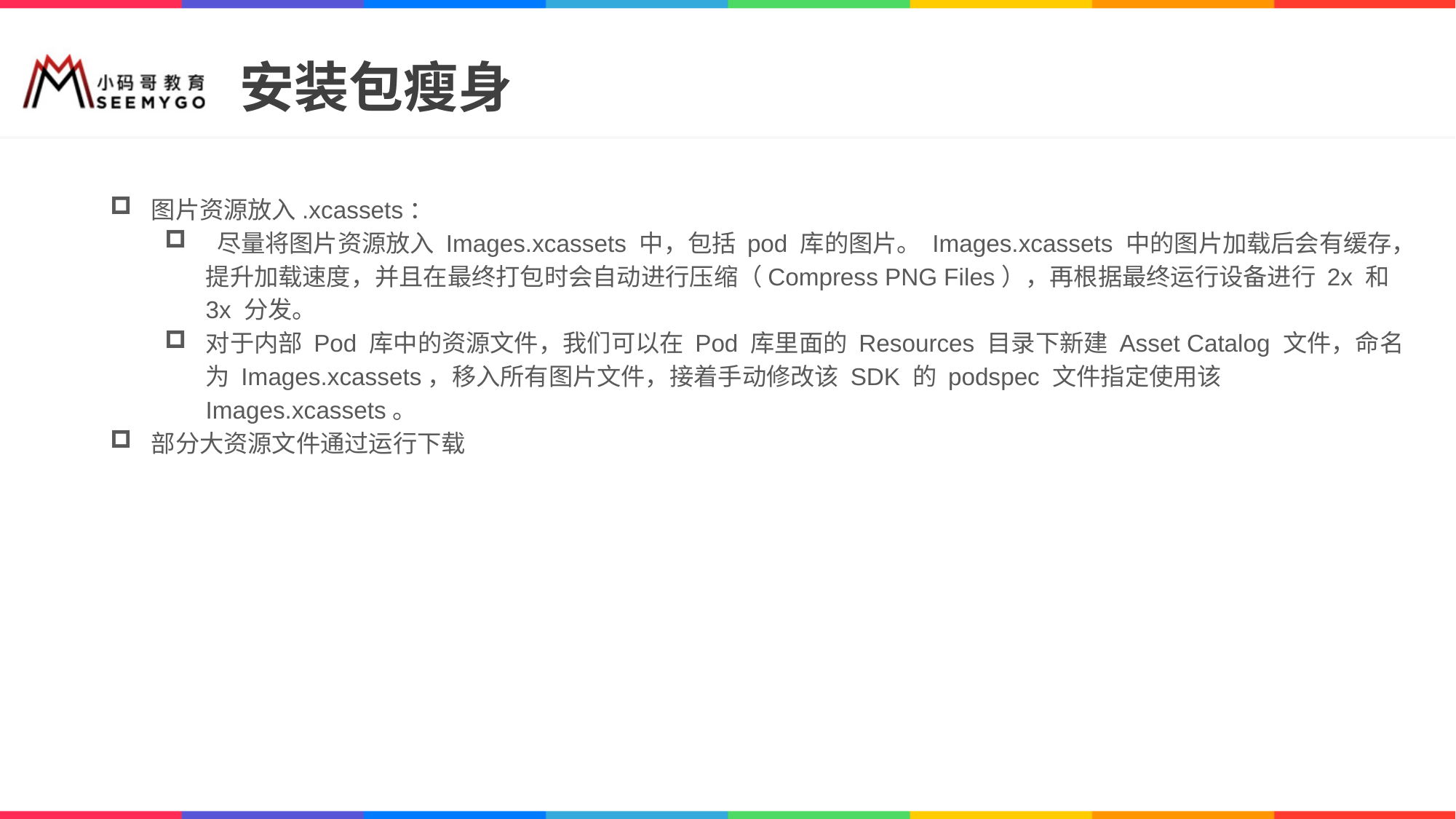

# 安装包瘦身

图片资源放入.xcassets：
 尽量将图片资源放入 Images.xcassets 中，包括 pod 库的图片。 Images.xcassets 中的图片加载后会有缓存，提升加载速度，并且在最终打包时会自动进行压缩（Compress PNG Files），再根据最终运行设备进行 2x 和 3x 分发。
对于内部 Pod 库中的资源文件，我们可以在 Pod 库里面的 Resources 目录下新建 Asset Catalog 文件，命名为 Images.xcassets，移入所有图片文件，接着手动修改该 SDK 的 podspec 文件指定使用该 Images.xcassets。
部分大资源文件通过运行下载